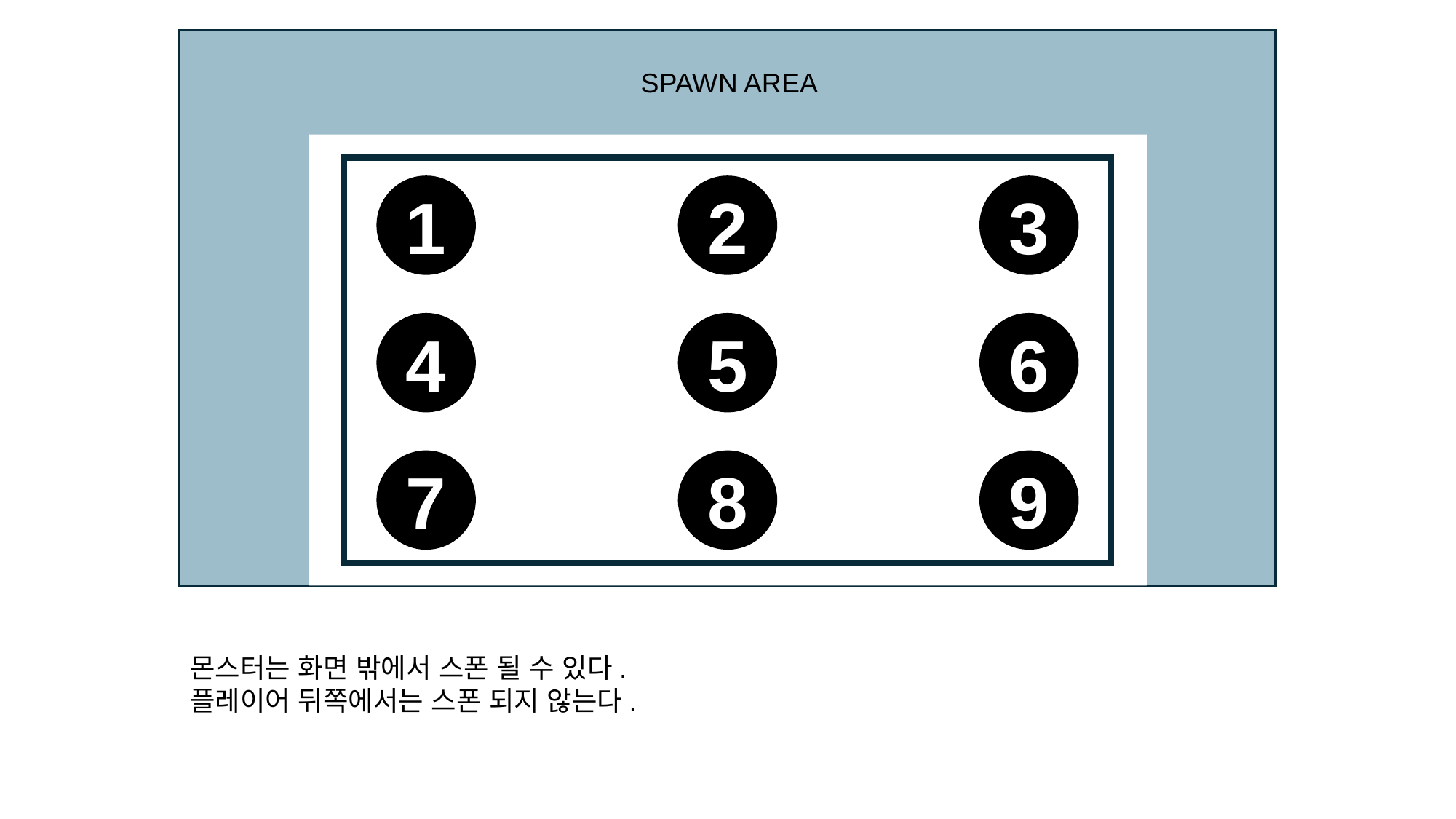

SPAWN AREA

1
2
3
4
5
6
7
8
9
몬스터는 화면 밖에서 스폰 될 수 있다.
플레이어 뒤쪽에서는 스폰 되지 않는다.